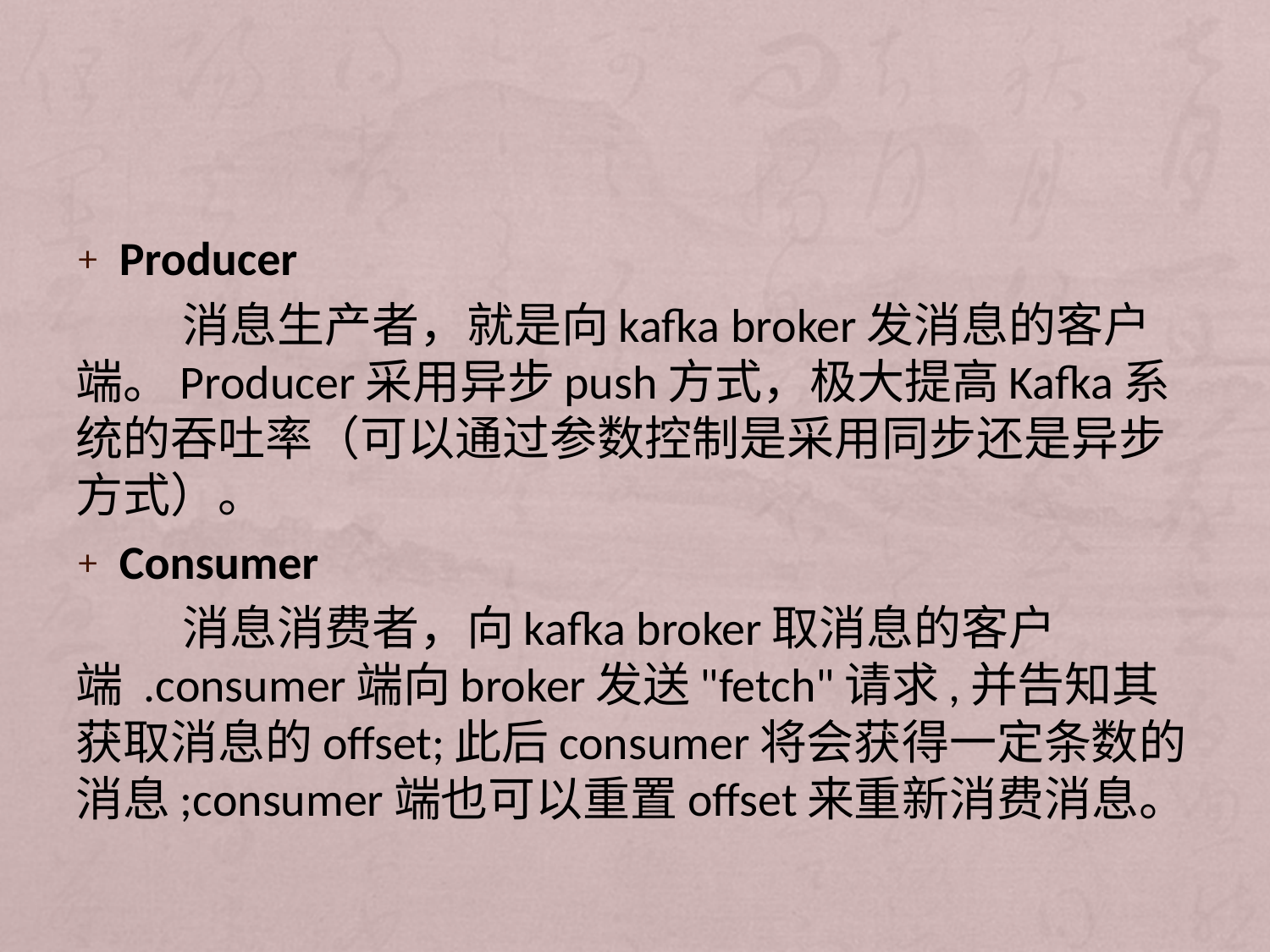

#
Producer
	消息生产者，就是向kafka broker发消息的客户端。Producer采用异步push方式，极大提高Kafka系统的吞吐率（可以通过参数控制是采用同步还是异步方式）。
Consumer
	消息消费者，向kafka broker取消息的客户端 .consumer端向broker发送"fetch"请求,并告知其获取消息的offset;此后consumer将会获得一定条数的消息;consumer端也可以重置offset来重新消费消息。